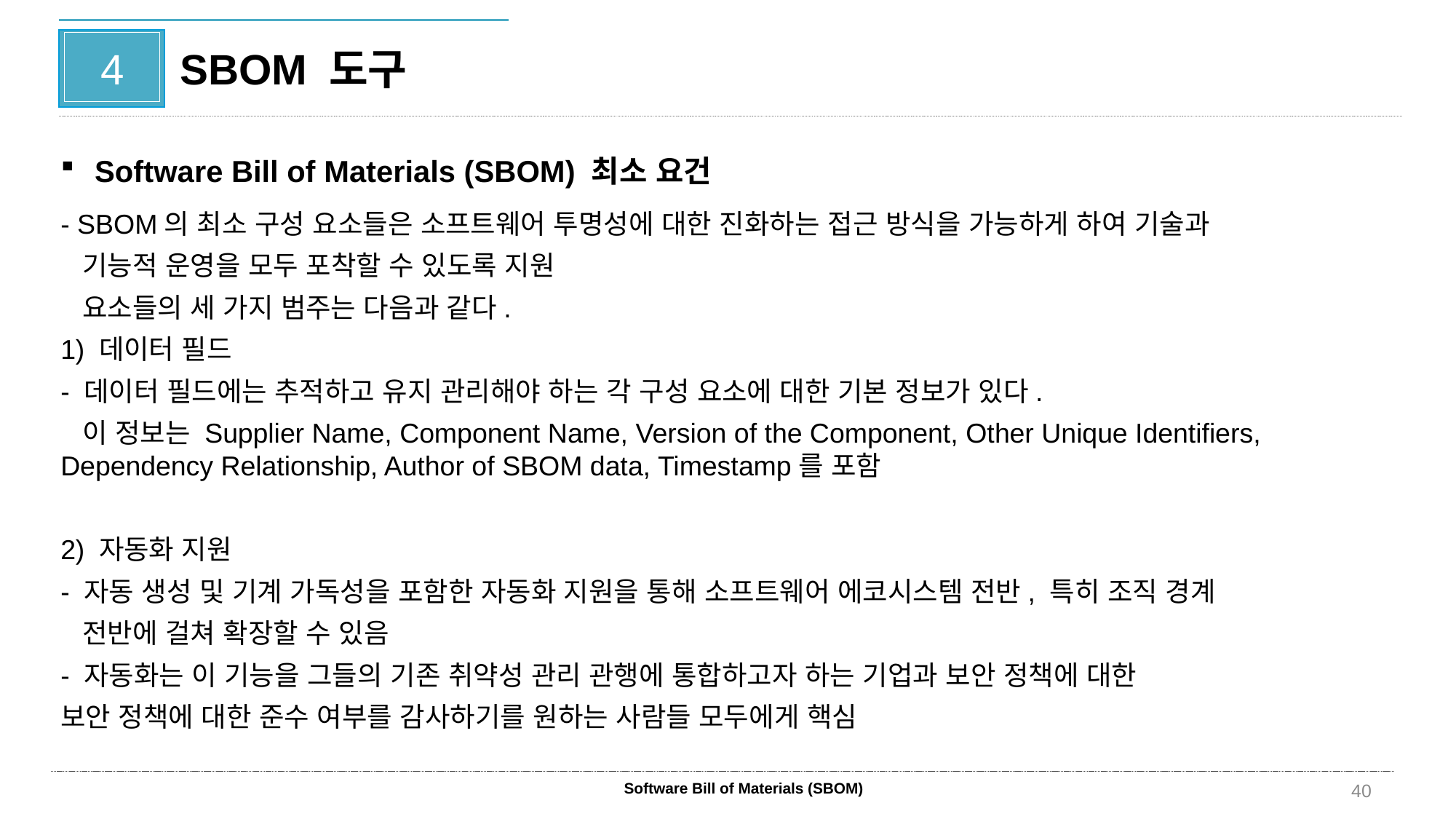

4
SBOM 도구
Software Bill of Materials (SBOM) 최소 요건
- SBOM의 최소 구성 요소들은 소프트웨어 투명성에 대한 진화하는 접근 방식을 가능하게 하여 기술과
  기능적 운영을 모두 포착할 수 있도록 지원
  요소들의 세 가지 범주는 다음과 같다.
1) 데이터 필드
- 데이터 필드에는 추적하고 유지 관리해야 하는 각 구성 요소에 대한 기본 정보가 있다.
  이 정보는 Supplier Name, Component Name, Version of the Component, Other Unique Identifiers, Dependency Relationship, Author of SBOM data, Timestamp를 포함

2) 자동화 지원
- 자동 생성 및 기계 가독성을 포함한 자동화 지원을 통해 소프트웨어 에코시스템 전반, 특히 조직 경계
  전반에 걸쳐 확장할 수 있음
- 자동화는 이 기능을 그들의 기존 취약성 관리 관행에 통합하고자 하는 기업과 보안 정책에 대한
보안 정책에 대한 준수 여부를 감사하기를 원하는 사람들 모두에게 핵심